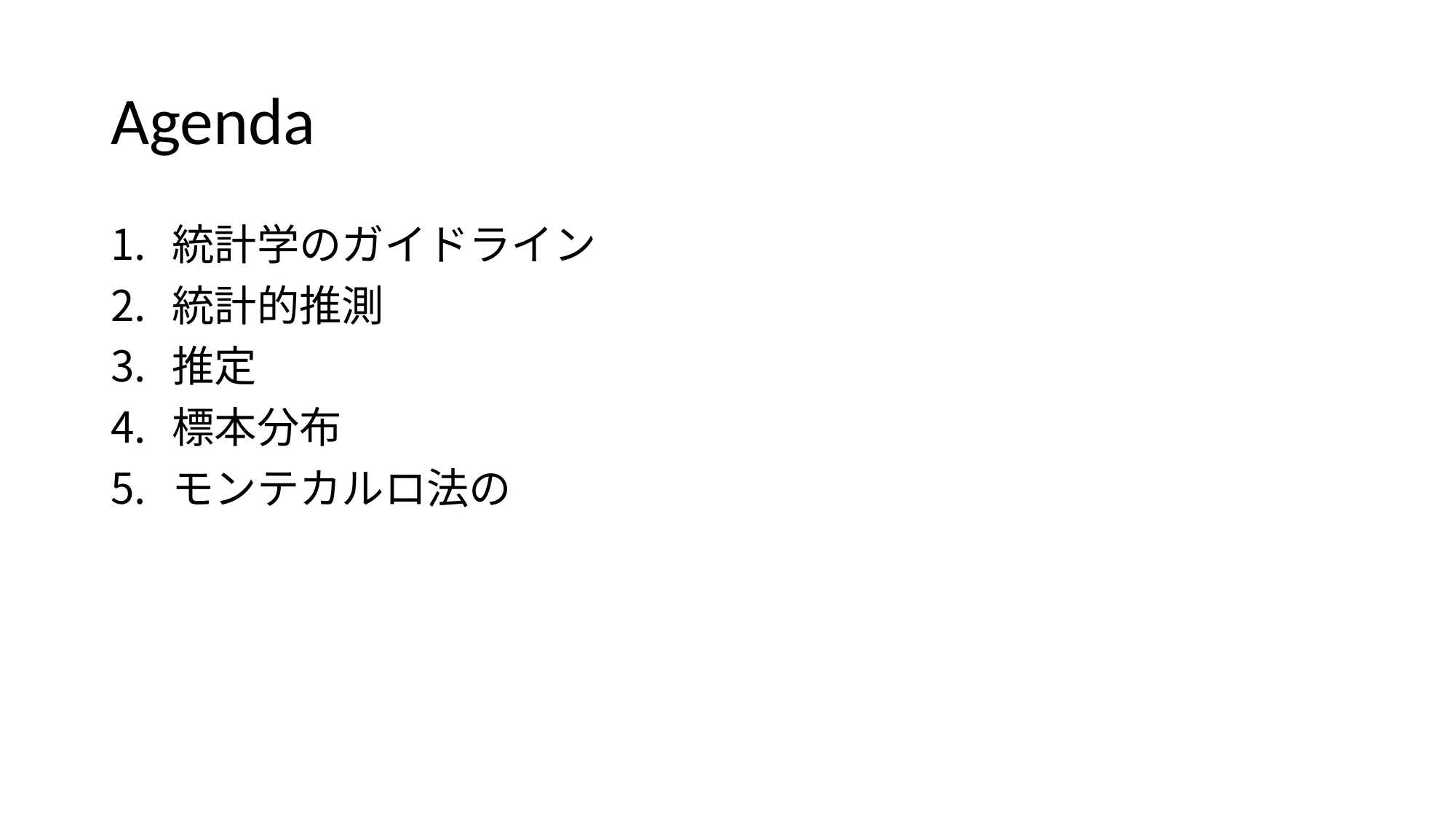

# Agenda
統計学のガイドライン
統計的推測
推定
標本分布
モンテカルロ法の